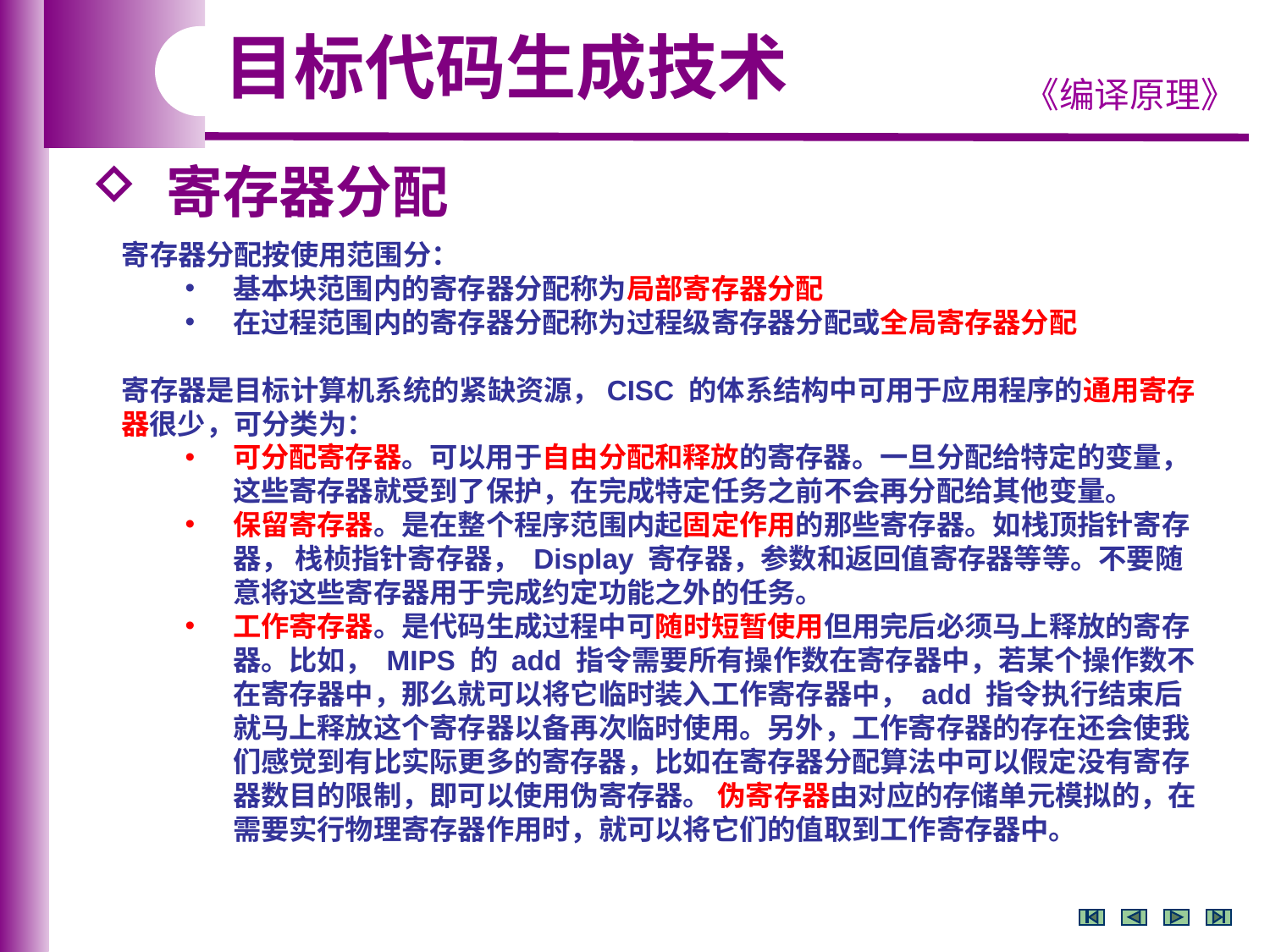

目标代码生成技术
 寄存器分配
寄存器分配按使用范围分：
基本块范围内的寄存器分配称为局部寄存器分配
在过程范围内的寄存器分配称为过程级寄存器分配或全局寄存器分配
寄存器是目标计算机系统的紧缺资源，CISC 的体系结构中可用于应用程序的通用寄存器很少，可分类为：
可分配寄存器。可以用于自由分配和释放的寄存器。一旦分配给特定的变量，这些寄存器就受到了保护，在完成特定任务之前不会再分配给其他变量。
保留寄存器。是在整个程序范围内起固定作用的那些寄存器。如栈顶指针寄存器， 栈桢指针寄存器， Display 寄存器，参数和返回值寄存器等等。不要随意将这些寄存器用于完成约定功能之外的任务。
工作寄存器。是代码生成过程中可随时短暂使用但用完后必须马上释放的寄存器。比如， MIPS 的 add 指令需要所有操作数在寄存器中，若某个操作数不在寄存器中，那么就可以将它临时装入工作寄存器中， add 指令执行结束后就马上释放这个寄存器以备再次临时使用。另外，工作寄存器的存在还会使我们感觉到有比实际更多的寄存器，比如在寄存器分配算法中可以假定没有寄存器数目的限制，即可以使用伪寄存器。 伪寄存器由对应的存储单元模拟的，在需要实行物理寄存器作用时，就可以将它们的值取到工作寄存器中。